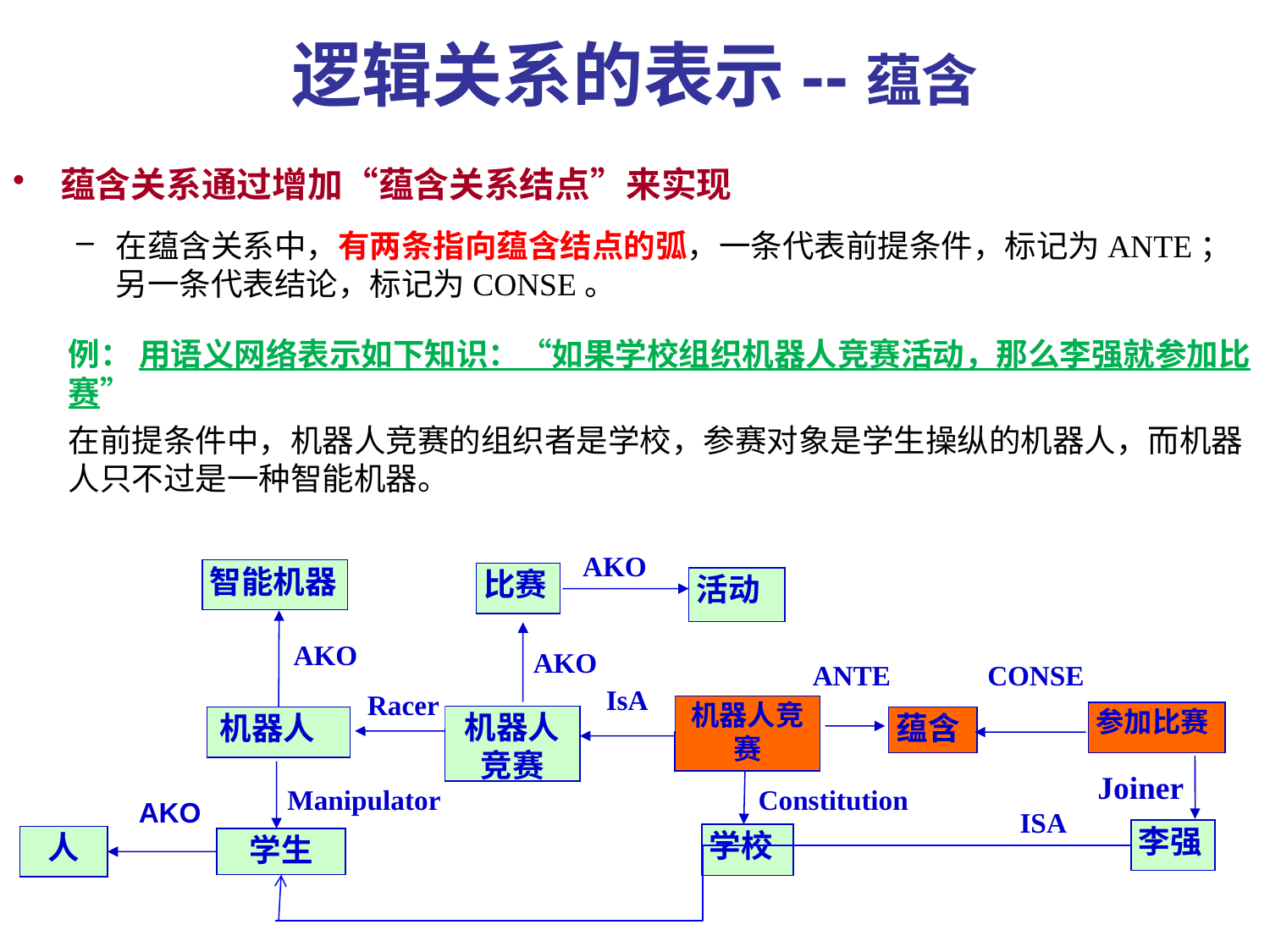

# 逻辑关系的表示--蕴含
蕴含关系通过增加“蕴含关系结点”来实现
在蕴含关系中，有两条指向蕴含结点的弧，一条代表前提条件，标记为ANTE；另一条代表结论，标记为CONSE。
例： 用语义网络表示如下知识：“如果学校组织机器人竞赛活动，那么李强就参加比赛”
在前提条件中，机器人竞赛的组织者是学校，参赛对象是学生操纵的机器人，而机器人只不过是一种智能机器。

AKO
智能机器
比赛
活动

AKO
AKO
ANTE
CONSE
IsA
Racer
机器人竞赛
参加比赛
机器人
竞赛
机器人
蕴含

Joiner

Manipulator
Constitution
AKO
ISA
李强
学校
人
学生